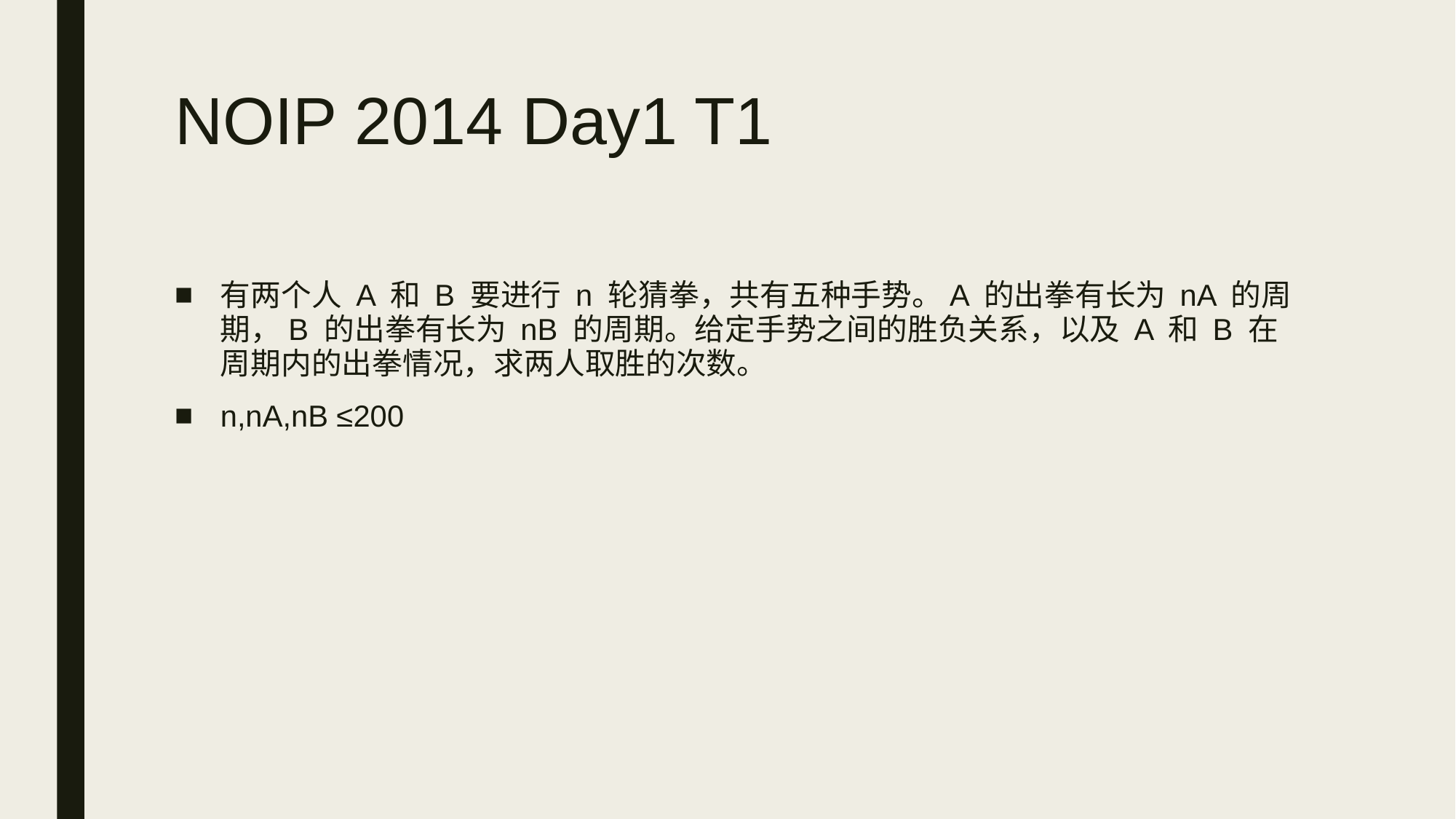

# NOIP 2014 Day1 T1
有两个人 A 和 B 要进行 n 轮猜拳，共有五种手势。A 的出拳有长为 nA 的周期，B 的出拳有长为 nB 的周期。给定手势之间的胜负关系，以及 A 和 B 在周期内的出拳情况，求两人取胜的次数。
n,nA,nB ≤200